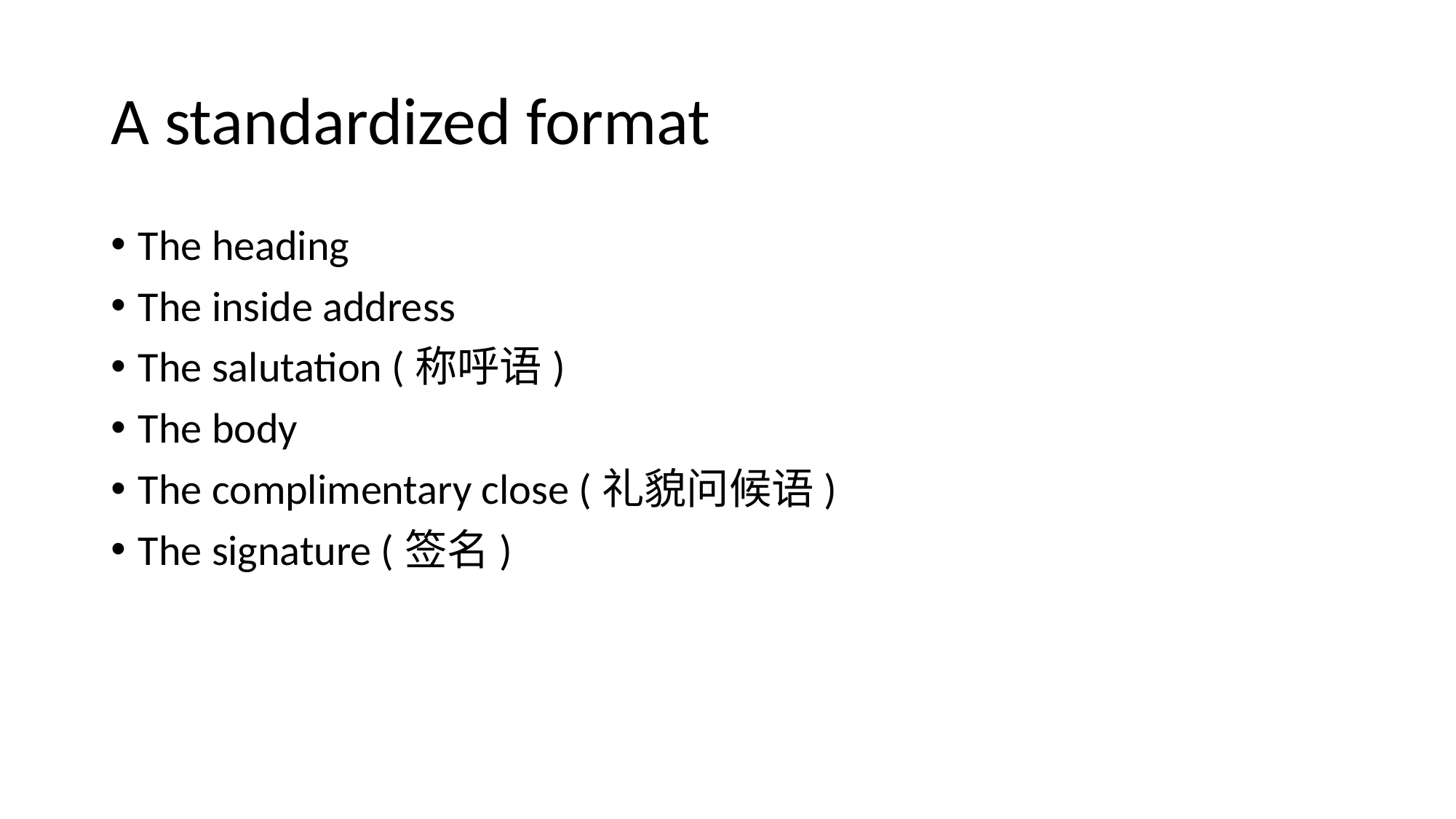

# A standardized format
The heading
The inside address
The salutation (称呼语)
The body
The complimentary close (礼貌问候语)
The signature (签名)